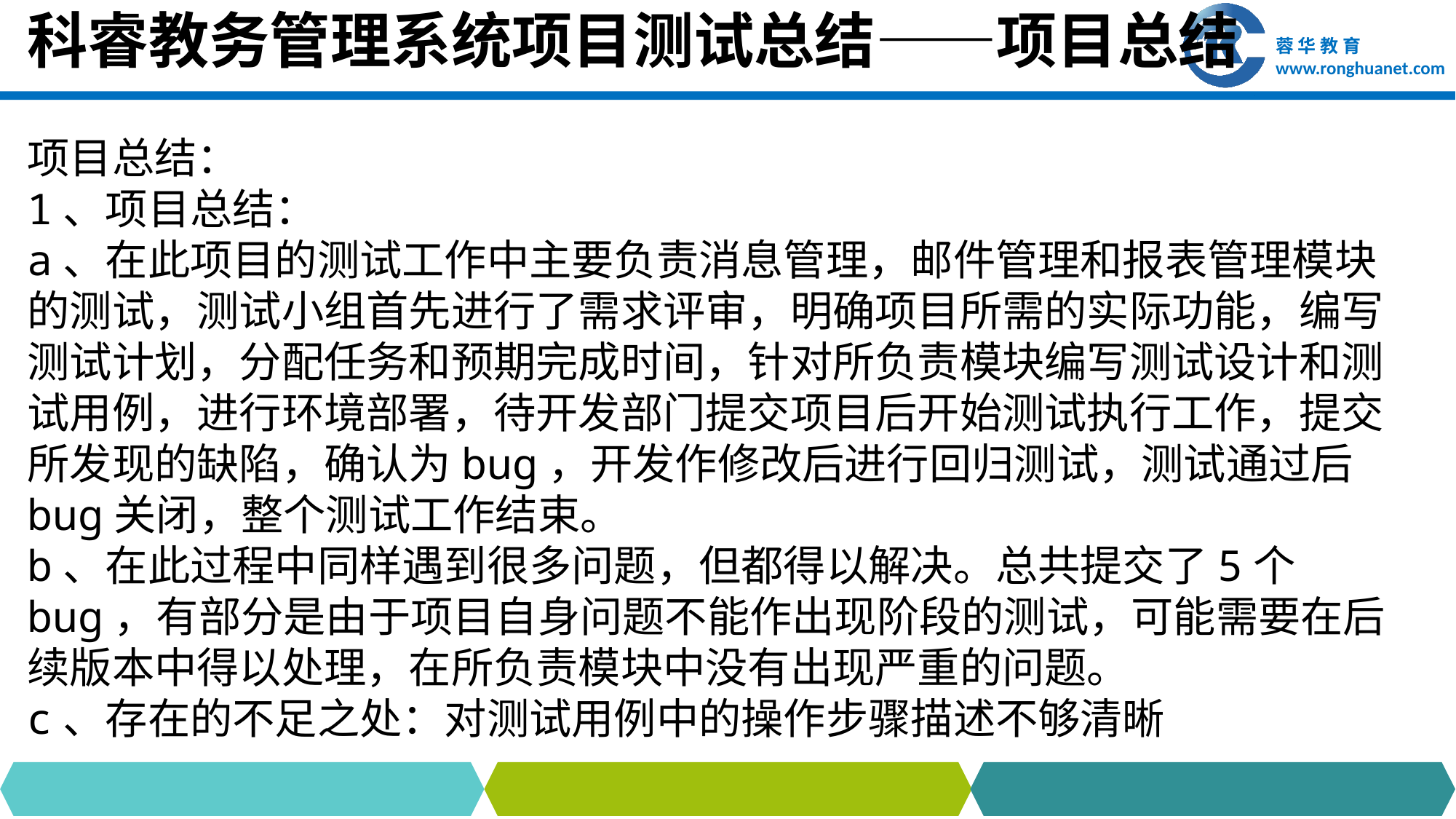

# 科睿教务管理系统项目测试总结——项目总结
项目总结：
1、项目总结：
a、在此项目的测试工作中主要负责消息管理，邮件管理和报表管理模块的测试，测试小组首先进行了需求评审，明确项目所需的实际功能，编写测试计划，分配任务和预期完成时间，针对所负责模块编写测试设计和测试用例，进行环境部署，待开发部门提交项目后开始测试执行工作，提交所发现的缺陷，确认为bug，开发作修改后进行回归测试，测试通过后bug关闭，整个测试工作结束。
b、在此过程中同样遇到很多问题，但都得以解决。总共提交了5个bug，有部分是由于项目自身问题不能作出现阶段的测试，可能需要在后续版本中得以处理，在所负责模块中没有出现严重的问题。
c、存在的不足之处：对测试用例中的操作步骤描述不够清晰